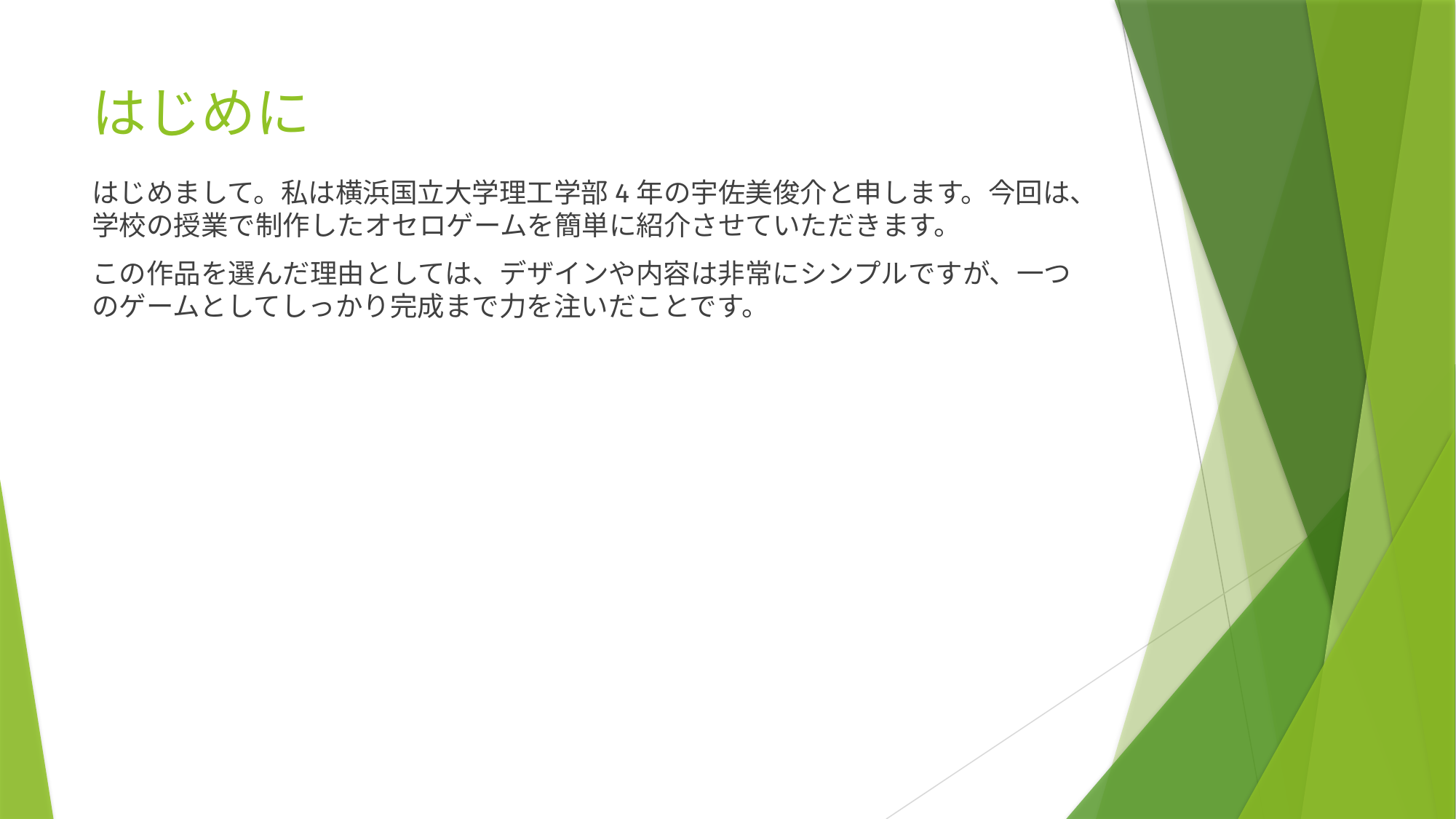

# はじめに
はじめまして。私は横浜国立大学理工学部4年の宇佐美俊介と申します。今回は、学校の授業で制作したオセロゲームを簡単に紹介させていただきます。
この作品を選んだ理由としては、デザインや内容は非常にシンプルですが、一つのゲームとしてしっかり完成まで力を注いだことです。